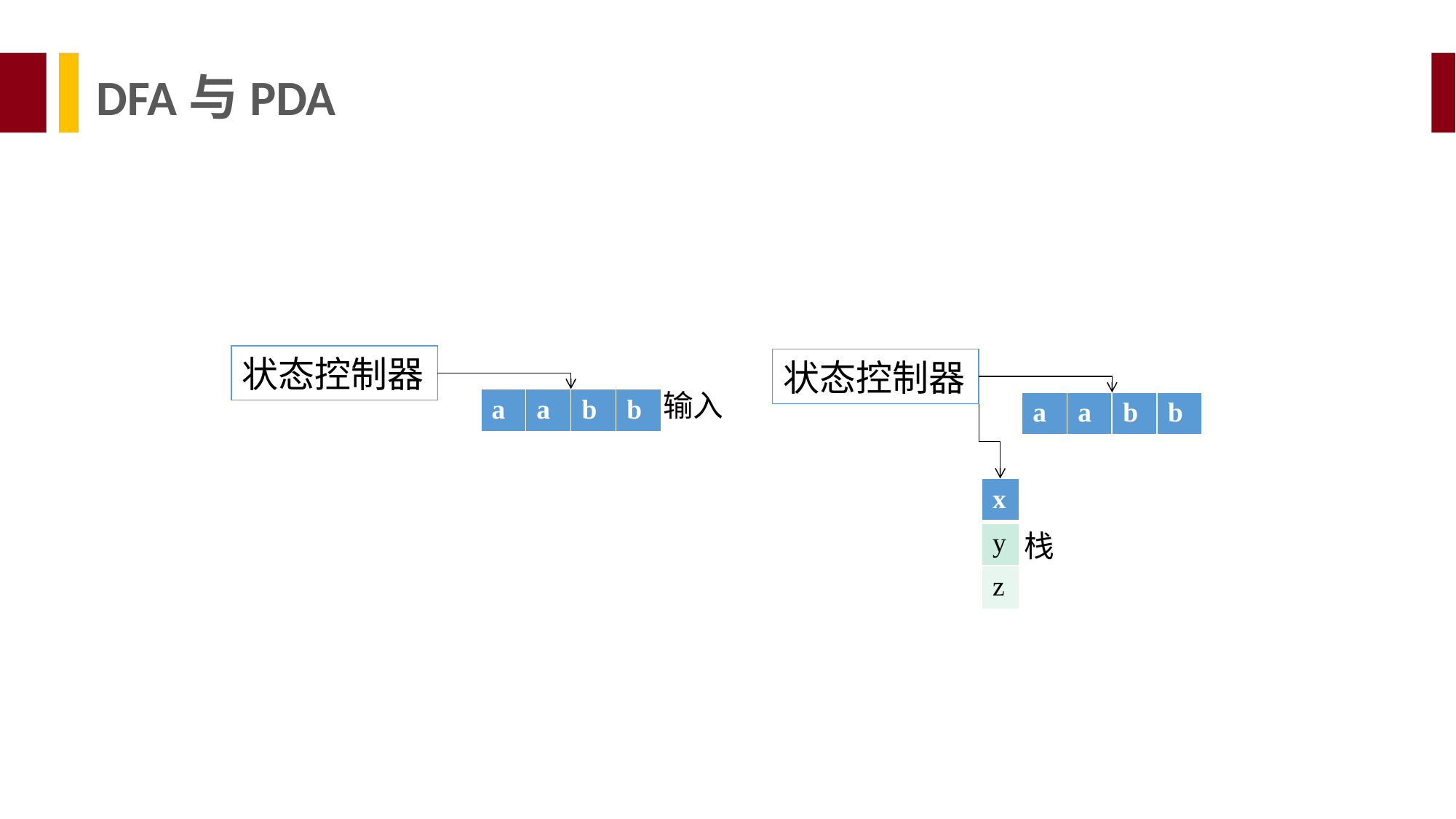

DFA与PDA
状态控制器
状态控制器
输入
| a | a | b | b |
| --- | --- | --- | --- |
| a | a | b | b |
| --- | --- | --- | --- |
| x |
| --- |
| y |
| z |
栈